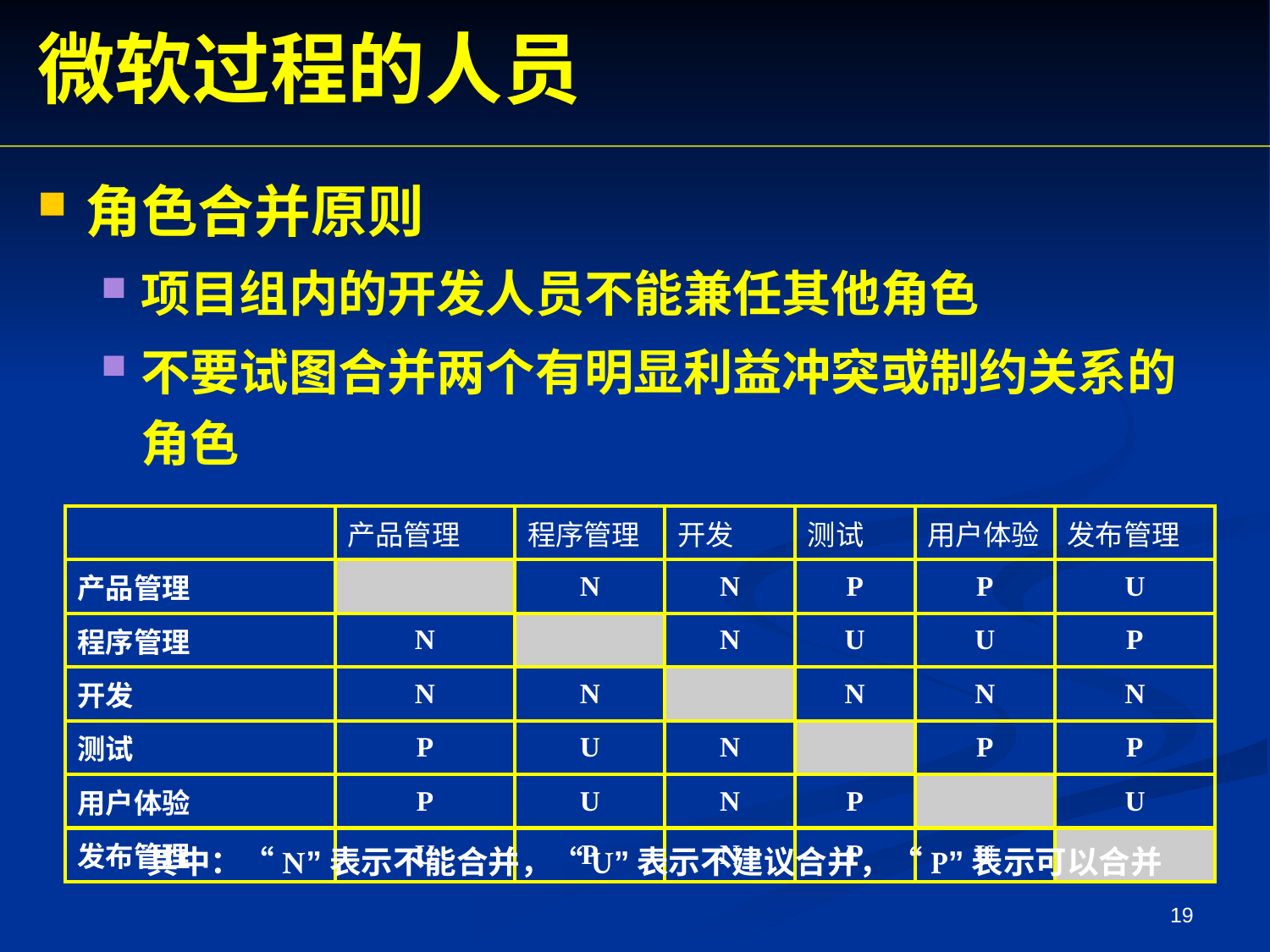

微软过程的人员

角色合并原则
项目组内的开发人员不能兼任其他角色
不要试图合并两个有明显利益冲突或制约关系的角色
|  | 产品管理 | 程序管理 | 开发 | 测试 | 用户体验 | 发布管理 |
| --- | --- | --- | --- | --- | --- | --- |
| 产品管理 |  | N | N | P | P | U |
| 程序管理 | N |  | N | U | U | P |
| 开发 | N | N |  | N | N | N |
| 测试 | P | U | N |  | P | P |
| 用户体验 | P | U | N | P |  | U |
| 发布管理 | U | P | N | P | U |  |
其中：“N”表示不能合并，“U”表示不建议合并，“P”表示可以合并
19